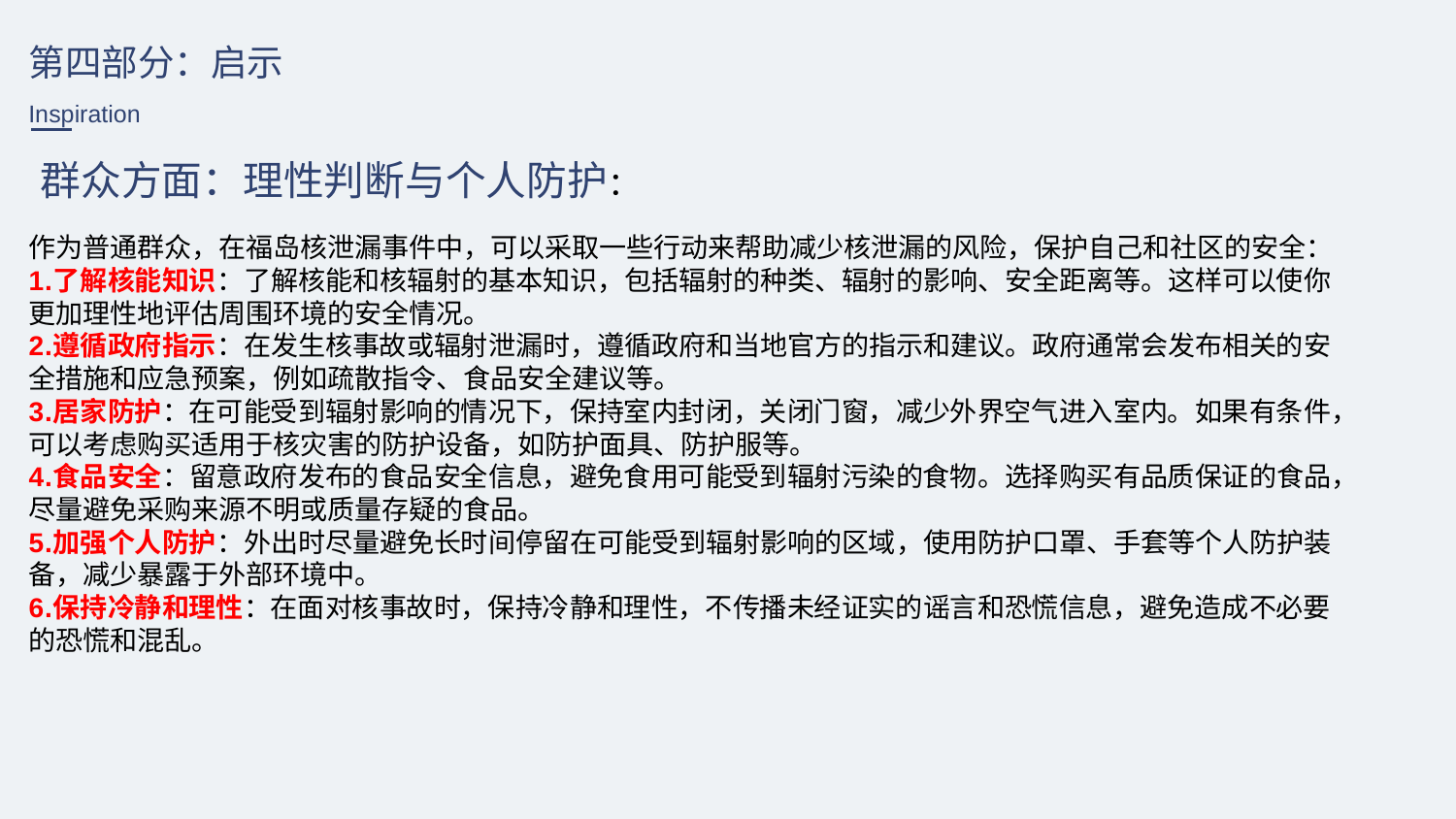

第四部分：启示
Inspiration
群众方面：理性判断与个人防护：
作为普通群众，在福岛核泄漏事件中，可以采取一些行动来帮助减少核泄漏的风险，保护自己和社区的安全：
了解核能知识：了解核能和核辐射的基本知识，包括辐射的种类、辐射的影响、安全距离等。这样可以使你更加理性地评估周围环境的安全情况。
遵循政府指示：在发生核事故或辐射泄漏时，遵循政府和当地官方的指示和建议。政府通常会发布相关的安全措施和应急预案，例如疏散指令、食品安全建议等。
居家防护：在可能受到辐射影响的情况下，保持室内封闭，关闭门窗，减少外界空气进入室内。如果有条件，可以考虑购买适用于核灾害的防护设备，如防护面具、防护服等。
食品安全：留意政府发布的食品安全信息，避免食用可能受到辐射污染的食物。选择购买有品质保证的食品，尽量避免采购来源不明或质量存疑的食品。
加强个人防护：外出时尽量避免长时间停留在可能受到辐射影响的区域，使用防护口罩、手套等个人防护装备，减少暴露于外部环境中。
保持冷静和理性：在面对核事故时，保持冷静和理性，不传播未经证实的谣言和恐慌信息，避免造成不必要的恐慌和混乱。